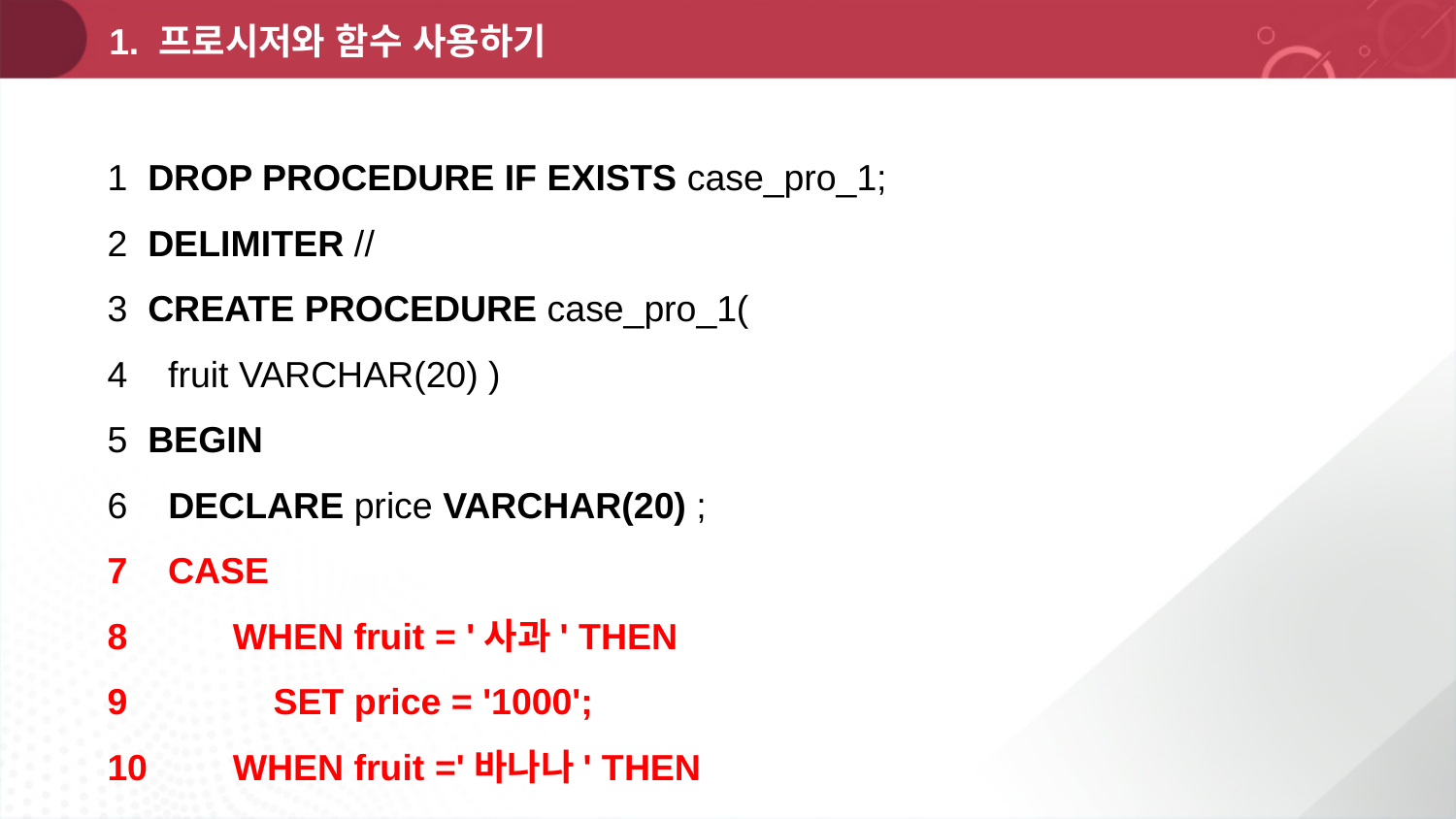

1. 프로시저와 함수 사용하기
1  DROP PROCEDURE IF EXISTS case_pro_1;
2  DELIMITER //
3  CREATE PROCEDURE case_pro_1(
4    fruit VARCHAR(20) )
5  BEGIN
6    DECLARE price VARCHAR(20) ;
7    CASE
8	WHEN fruit = '사과' THEN
9	    SET price = '1000';
10	WHEN fruit ='바나나' THEN